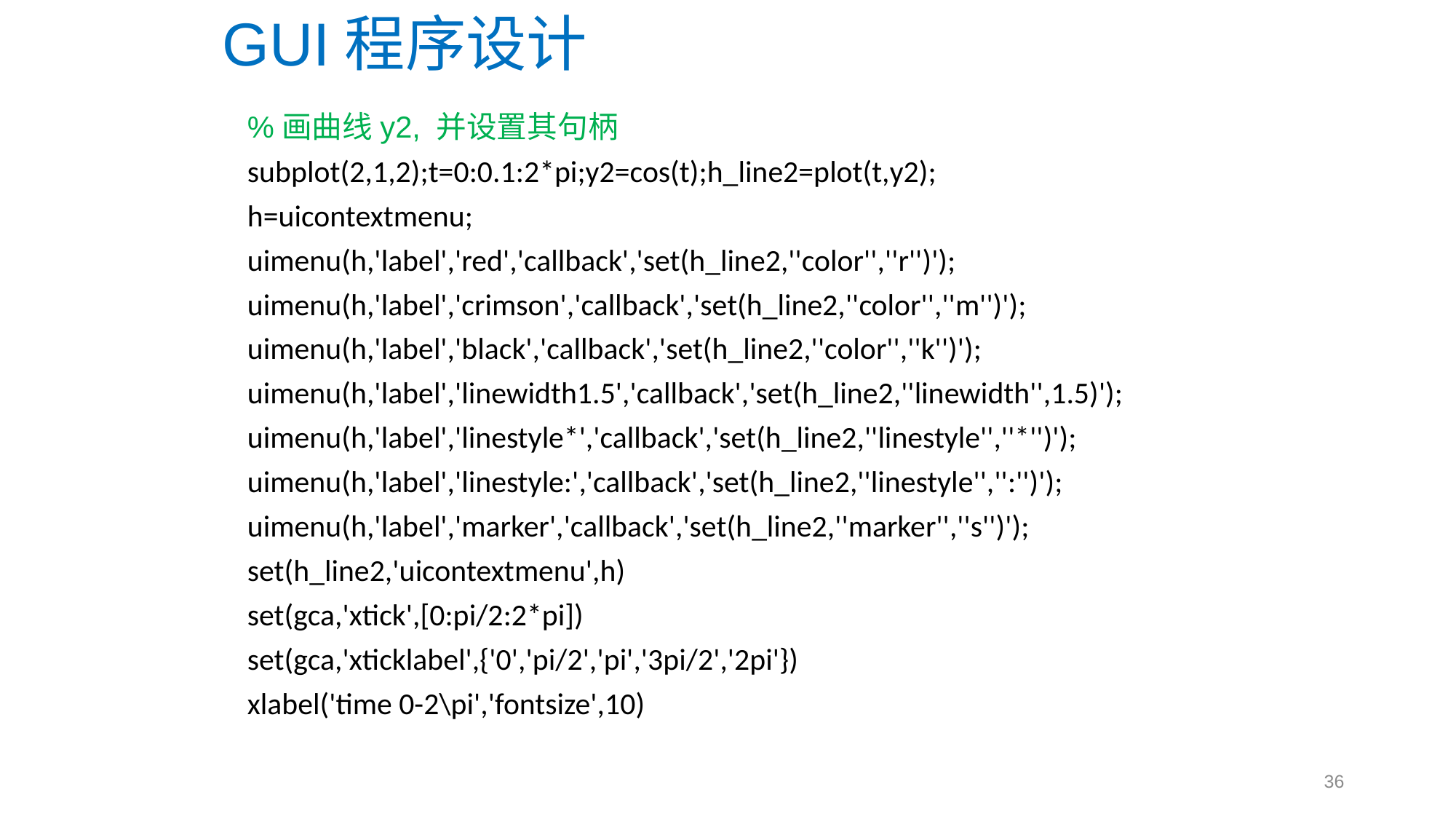

GUI程序设计
%画曲线y2, 并设置其句柄
subplot(2,1,2);t=0:0.1:2*pi;y2=cos(t);h_line2=plot(t,y2);
h=uicontextmenu;
uimenu(h,'label','red','callback','set(h_line2,''color'',''r'')');
uimenu(h,'label','crimson','callback','set(h_line2,''color'',''m'')');
uimenu(h,'label','black','callback','set(h_line2,''color'',''k'')');
uimenu(h,'label','linewidth1.5','callback','set(h_line2,''linewidth'',1.5)');
uimenu(h,'label','linestyle*','callback','set(h_line2,''linestyle'',''*'')');
uimenu(h,'label','linestyle:','callback','set(h_line2,''linestyle'','':'')');
uimenu(h,'label','marker','callback','set(h_line2,''marker'',''s'')');
set(h_line2,'uicontextmenu',h)
set(gca,'xtick',[0:pi/2:2*pi])
set(gca,'xticklabel',{'0','pi/2','pi','3pi/2','2pi'})
xlabel('time 0-2\pi','fontsize',10)
36